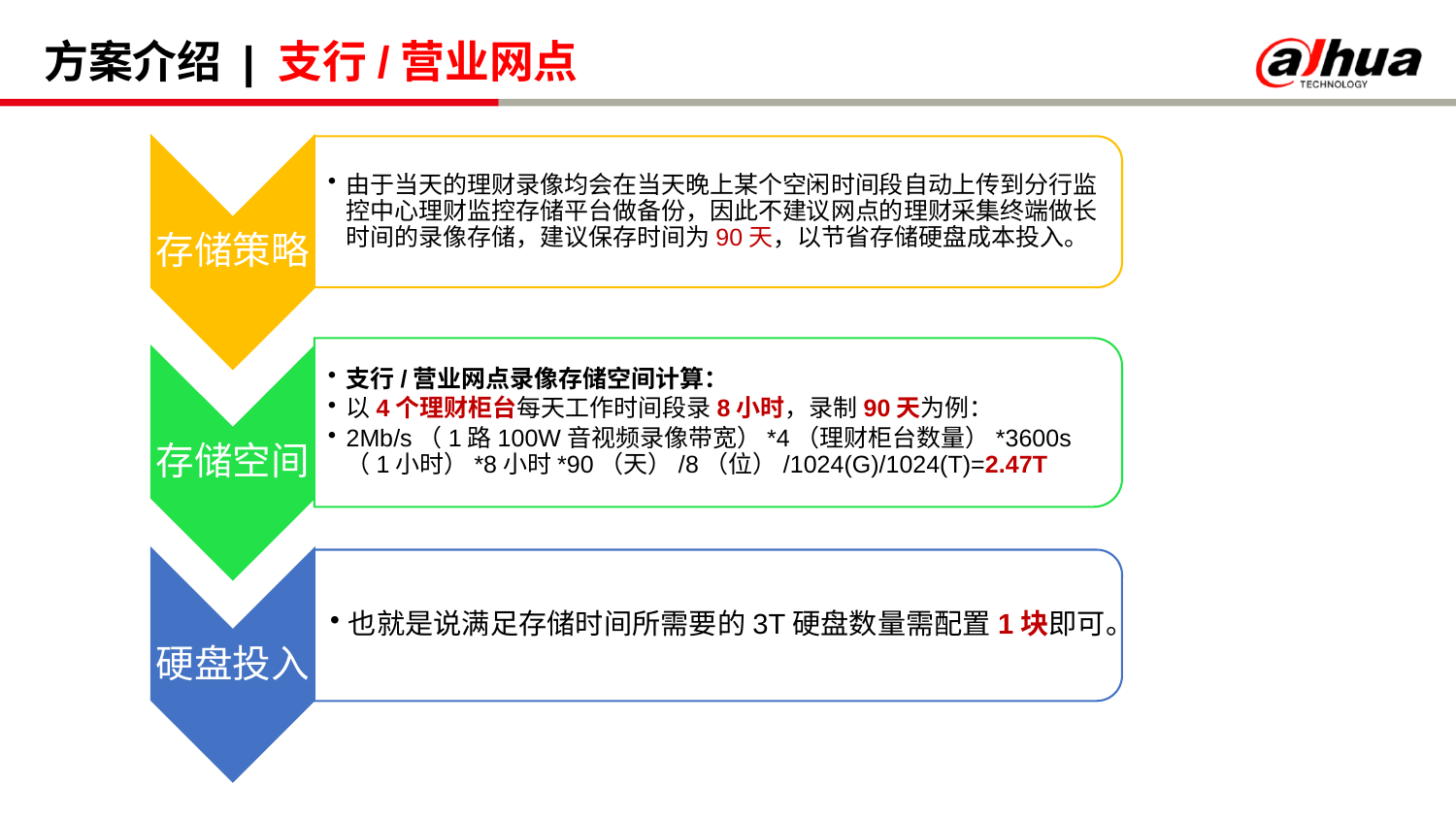

# 方案介绍 | 支行/营业网点
存储策略
由于当天的理财录像均会在当天晚上某个空闲时间段自动上传到分行监控中心理财监控存储平台做备份，因此不建议网点的理财采集终端做长时间的录像存储，建议保存时间为90天，以节省存储硬盘成本投入。
存储空间
支行/营业网点录像存储空间计算：
以4个理财柜台每天工作时间段录8小时，录制90天为例：
2Mb/s（1路100W音视频录像带宽）*4（理财柜台数量）*3600s（1小时）*8小时*90（天）/8（位）/1024(G)/1024(T)=2.47T
硬盘投入
也就是说满足存储时间所需要的3T硬盘数量需配置1块即可。